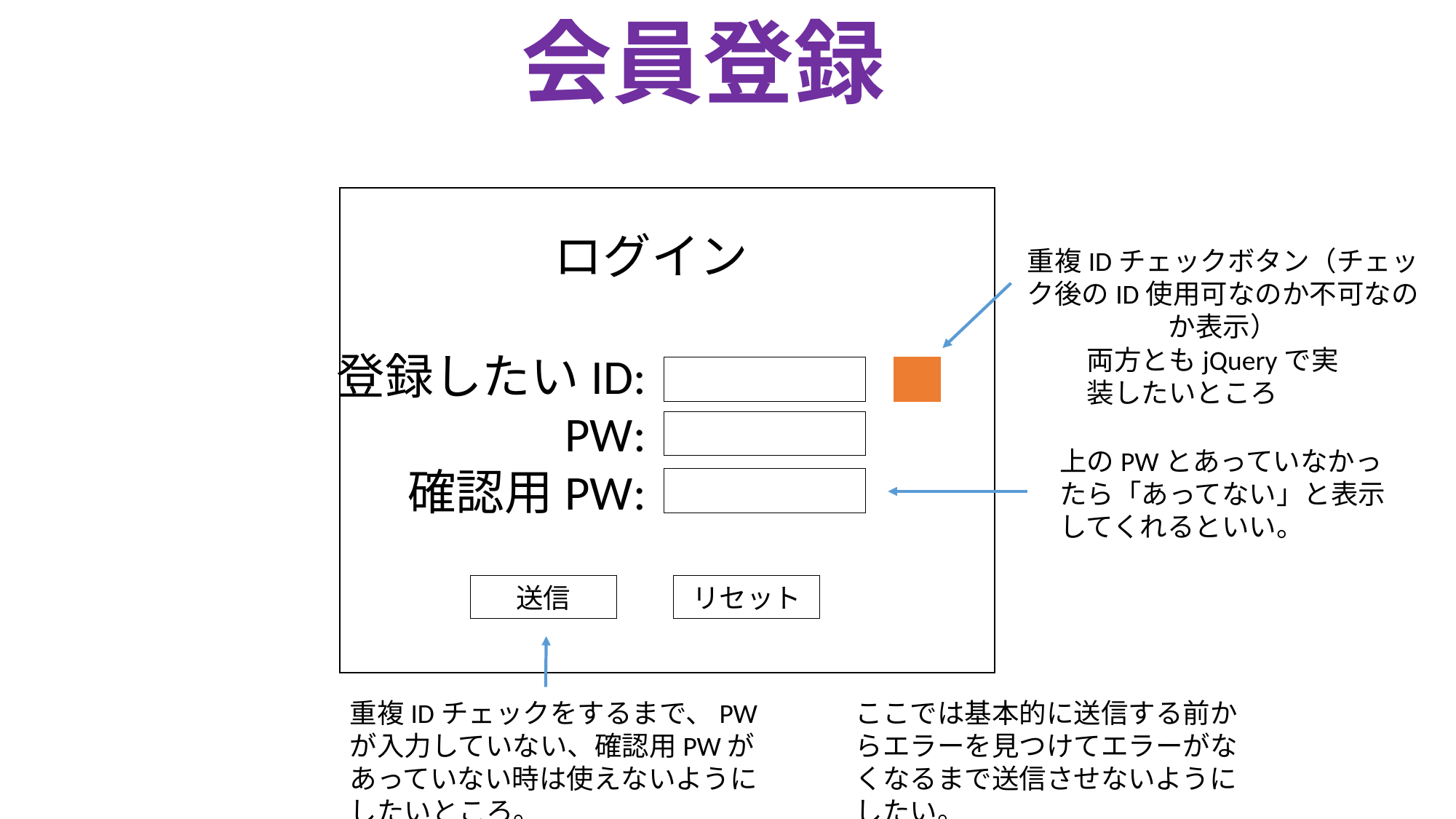

会員登録

ログイン
重複IDチェックボタン（チェック後のID使用可なのか不可なのか表示）
両方ともjQueryで実装したいところ
登録したいID:
PW:
確認用PW:

上のPWとあっていなかったら「あってない」と表示してくれるといい。

送信
リセット
重複IDチェックをするまで、PWが入力していない、確認用PWがあっていない時は使えないようにしたいところ。
ここでは基本的に送信する前からエラーを見つけてエラーがなくなるまで送信させないようにしたい。